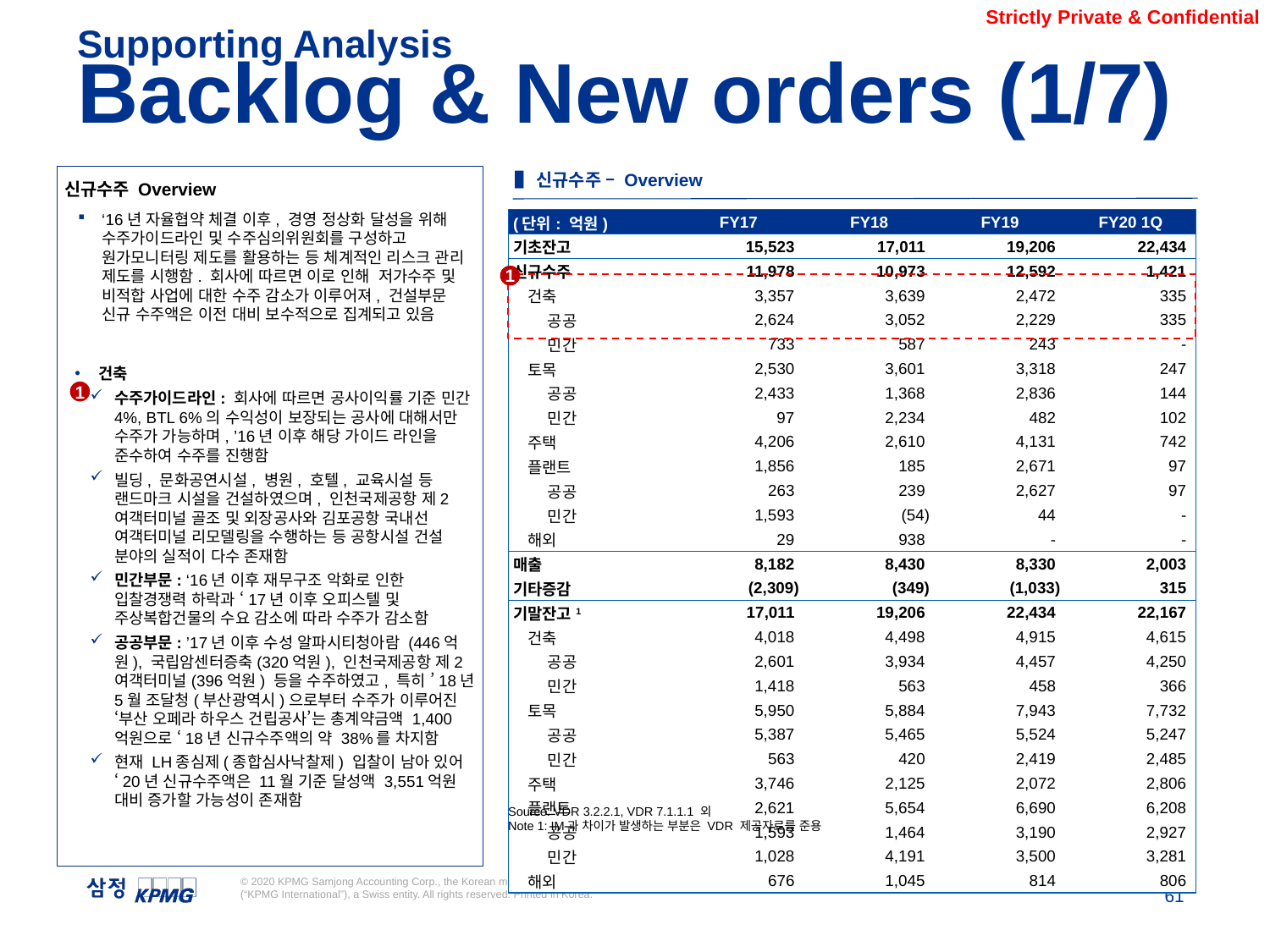

Supporting Analysis
Backlog & New orders (1/7)
▌신규수주 – Overview

신규수주 Overview
‘16년 자율협약 체결 이후, 경영 정상화 달성을 위해 수주가이드라인 및 수주심의위원회를 구성하고 원가모니터링 제도를 활용하는 등 체계적인 리스크 관리 제도를 시행함. 회사에 따르면 이로 인해  저가수주 및 비적합 사업에 대한 수주 감소가 이루어져, 건설부문 신규 수주액은 이전 대비 보수적으로 집계되고 있음

건축
수주가이드라인: 회사에 따르면 공사이익률 기준 민간 4%, BTL 6%의 수익성이 보장되는 공사에 대해서만 수주가 가능하며, ’16년 이후 해당 가이드 라인을 준수하여 수주를 진행함
빌딩, 문화공연시설, 병원, 호텔, 교육시설 등 랜드마크 시설을 건설하였으며, 인천국제공항 제2여객터미널 골조 및 외장공사와 김포공항 국내선 여객터미널 리모델링을 수행하는 등 공항시설 건설 분야의 실적이 다수 존재함
민간부문: ‘16년 이후 재무구조 악화로 인한 입찰경쟁력 하락과 ‘17년 이후 오피스텔 및 주상복합건물의 수요 감소에 따라 수주가 감소함
공공부문: ’17년 이후 수성 알파시티청아람 (446억원), 국립암센터증축(320억원), 인천국제공항 제2여객터미널(396억원) 등을 수주하였고, 특히 ’18년 5월 조달청(부산광역시)으로부터 수주가 이루어진 ‘부산 오페라 하우스 건립공사’는 총계약금액 1,400억원으로 ‘18년 신규수주액의 약 38%를 차지함
현재 LH종심제(종합심사낙찰제) 입찰이 남아 있어 ‘20년 신규수주액은 11월 기준 달성액 3,551억원 대비 증가할 가능성이 존재함
| (단위: 억원) | FY17 | FY18 | FY19 | FY20 1Q |
| --- | --- | --- | --- | --- |
| 기초잔고 | 15,523 | 17,011 | 19,206 | 22,434 |
| 신규수주 | 11,978 | 10,973 | 12,592 | 1,421 |
| 건축 | 3,357 | 3,639 | 2,472 | 335 |
| 공공 | 2,624 | 3,052 | 2,229 | 335 |
| 민간 | 733 | 587 | 243 | - |
| 토목 | 2,530 | 3,601 | 3,318 | 247 |
| 공공 | 2,433 | 1,368 | 2,836 | 144 |
| 민간 | 97 | 2,234 | 482 | 102 |
| 주택 | 4,206 | 2,610 | 4,131 | 742 |
| 플랜트 | 1,856 | 185 | 2,671 | 97 |
| 공공 | 263 | 239 | 2,627 | 97 |
| 민간 | 1,593 | (54) | 44 | - |
| 해외 | 29 | 938 | - | - |
| 매출 | 8,182 | 8,430 | 8,330 | 2,003 |
| 기타증감 | (2,309) | (349) | (1,033) | 315 |
| 기말잔고1 | 17,011 | 19,206 | 22,434 | 22,167 |
| 건축 | 4,018 | 4,498 | 4,915 | 4,615 |
| 공공 | 2,601 | 3,934 | 4,457 | 4,250 |
| 민간 | 1,418 | 563 | 458 | 366 |
| 토목 | 5,950 | 5,884 | 7,943 | 7,732 |
| 공공 | 5,387 | 5,465 | 5,524 | 5,247 |
| 민간 | 563 | 420 | 2,419 | 2,485 |
| 주택 | 3,746 | 2,125 | 2,072 | 2,806 |
| 플랜트 | 2,621 | 5,654 | 6,690 | 6,208 |
| 공공 | 1,593 | 1,464 | 3,190 | 2,927 |
| 민간 | 1,028 | 4,191 | 3,500 | 3,281 |
| 해외 | 676 | 1,045 | 814 | 806 |
1

1
Source: VDR 3.2.2.1, VDR 7.1.1.1 외
Note 1: IM과 차이가 발생하는 부분은 VDR 제공자료를 준용